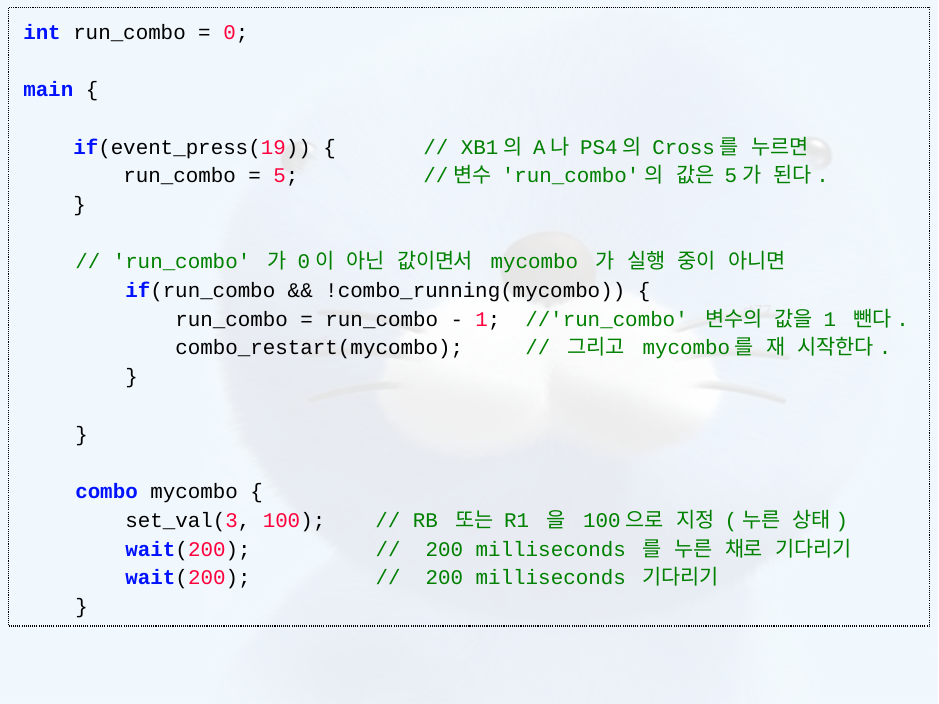

int run_combo = 0;

main {

    if(event_press(19)) {       // XB1의 A나 PS4의 Cross를 누르면
        run_combo = 5;          //변수 'run_combo'의 값은 5가 된다.
    }

// 'run_combo' 가 0이 아닌 값이면서 mycombo 가 실행 중이 아니면
    if(run_combo && !combo_running(mycombo)) {
        run_combo = run_combo - 1;  //'run_combo' 변수의 값을 1 뺀다.
        combo_restart(mycombo);     // 그리고 mycombo를 재 시작한다.
    }

}

combo mycombo {
    set_val(3, 100);    // RB 또는 R1 을 100으로 지정 (누른 상태)
    wait(200);          //  200 milliseconds 를 누른 채로 기다리기
    wait(200);          //  200 milliseconds 기다리기
}